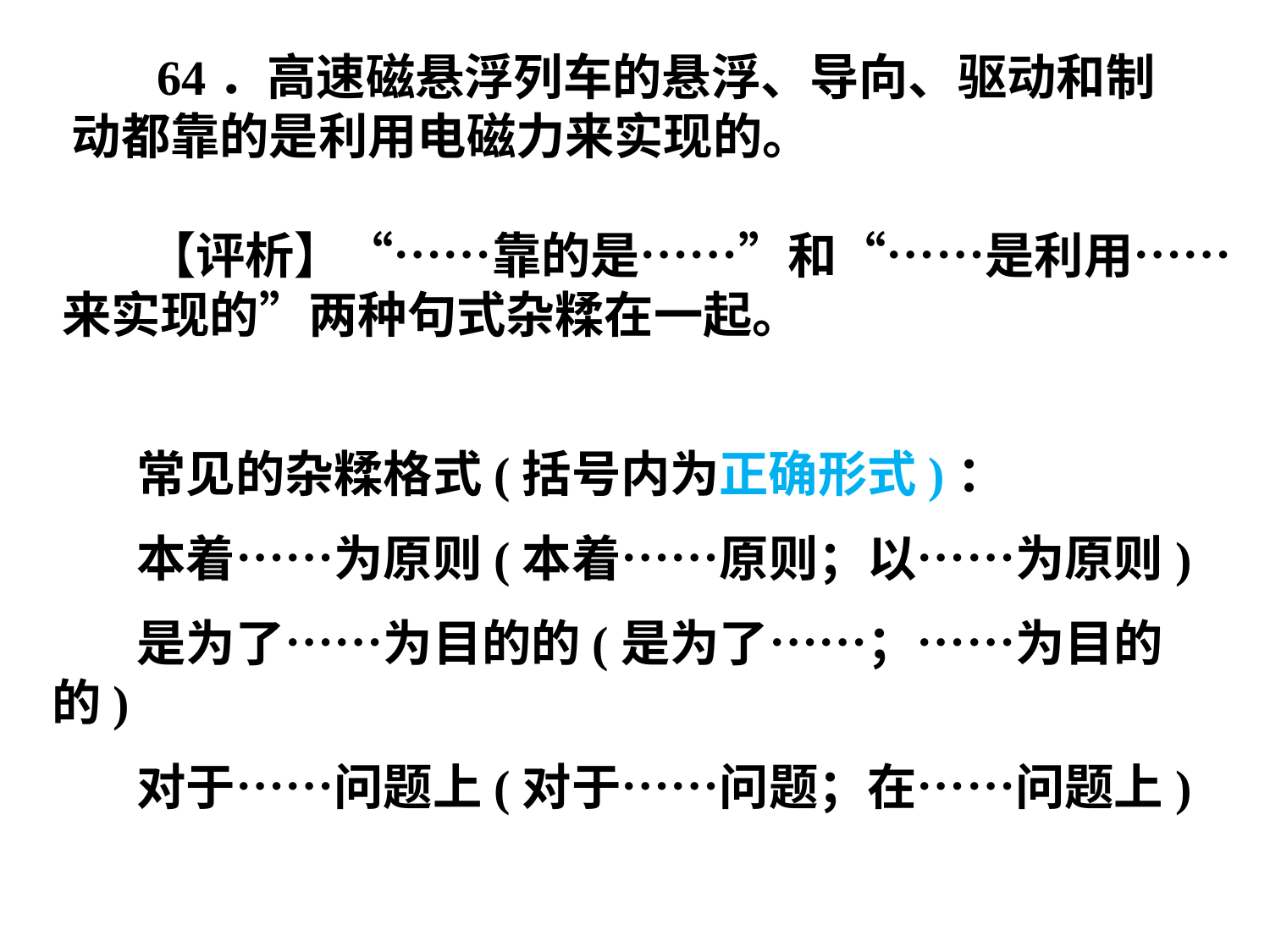

64．高速磁悬浮列车的悬浮、导向、驱动和制动都靠的是利用电磁力来实现的。
【评析】“……靠的是……”和“……是利用……来实现的”两种句式杂糅在一起。
常见的杂糅格式(括号内为正确形式)：

本着……为原则(本着……原则；以……为原则)

是为了……为目的的(是为了……；……为目的的)

对于……问题上(对于……问题；在……问题上)